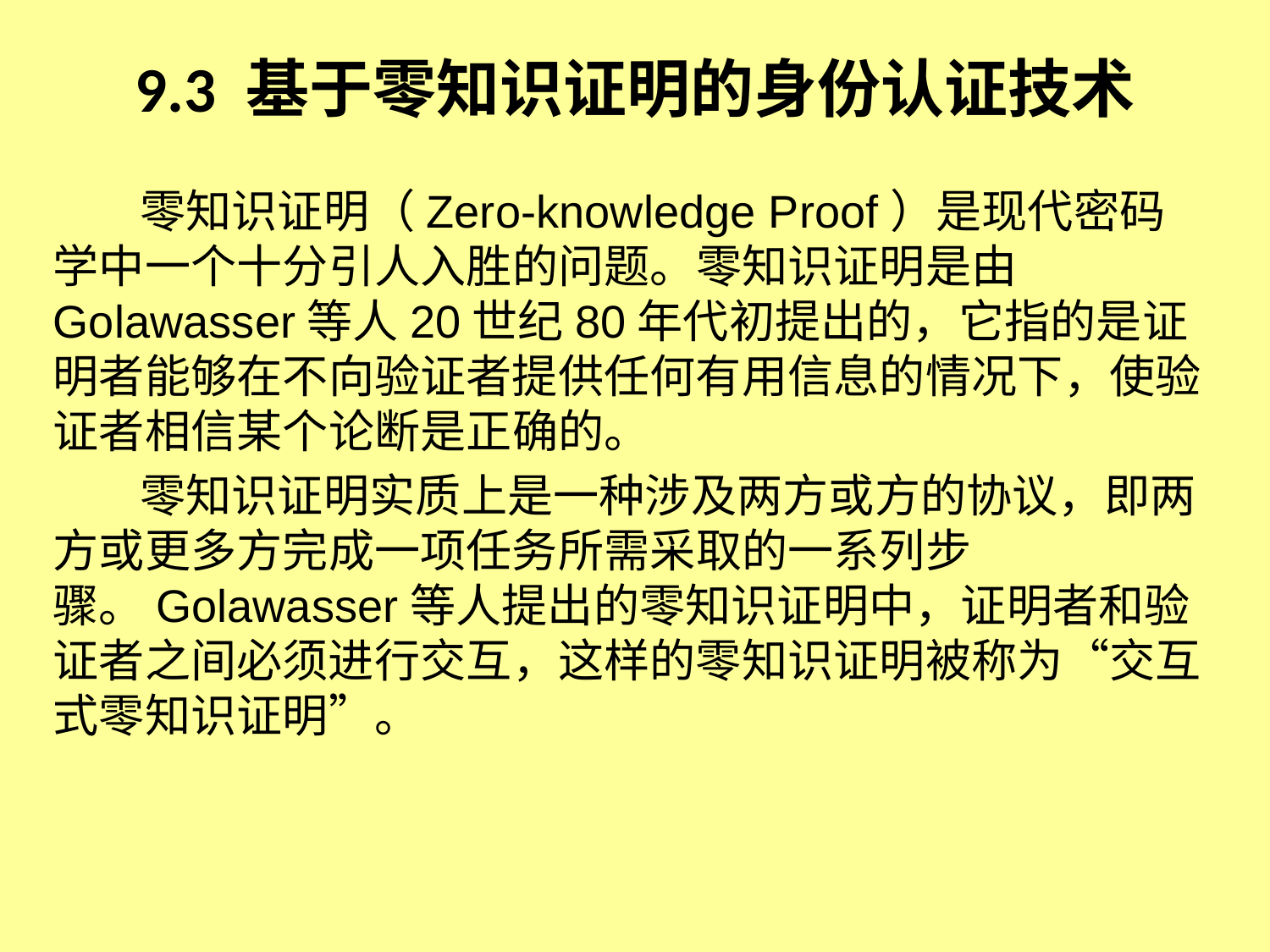

# 9.3 基于零知识证明的身份认证技术
零知识证明（Zero-knowledge Proof）是现代密码学中一个十分引人入胜的问题。零知识证明是由Golawasser等人20世纪80年代初提出的，它指的是证明者能够在不向验证者提供任何有用信息的情况下，使验证者相信某个论断是正确的。
零知识证明实质上是一种涉及两方或方的协议，即两方或更多方完成一项任务所需采取的一系列步骤。Golawasser等人提出的零知识证明中，证明者和验证者之间必须进行交互，这样的零知识证明被称为“交互式零知识证明”。